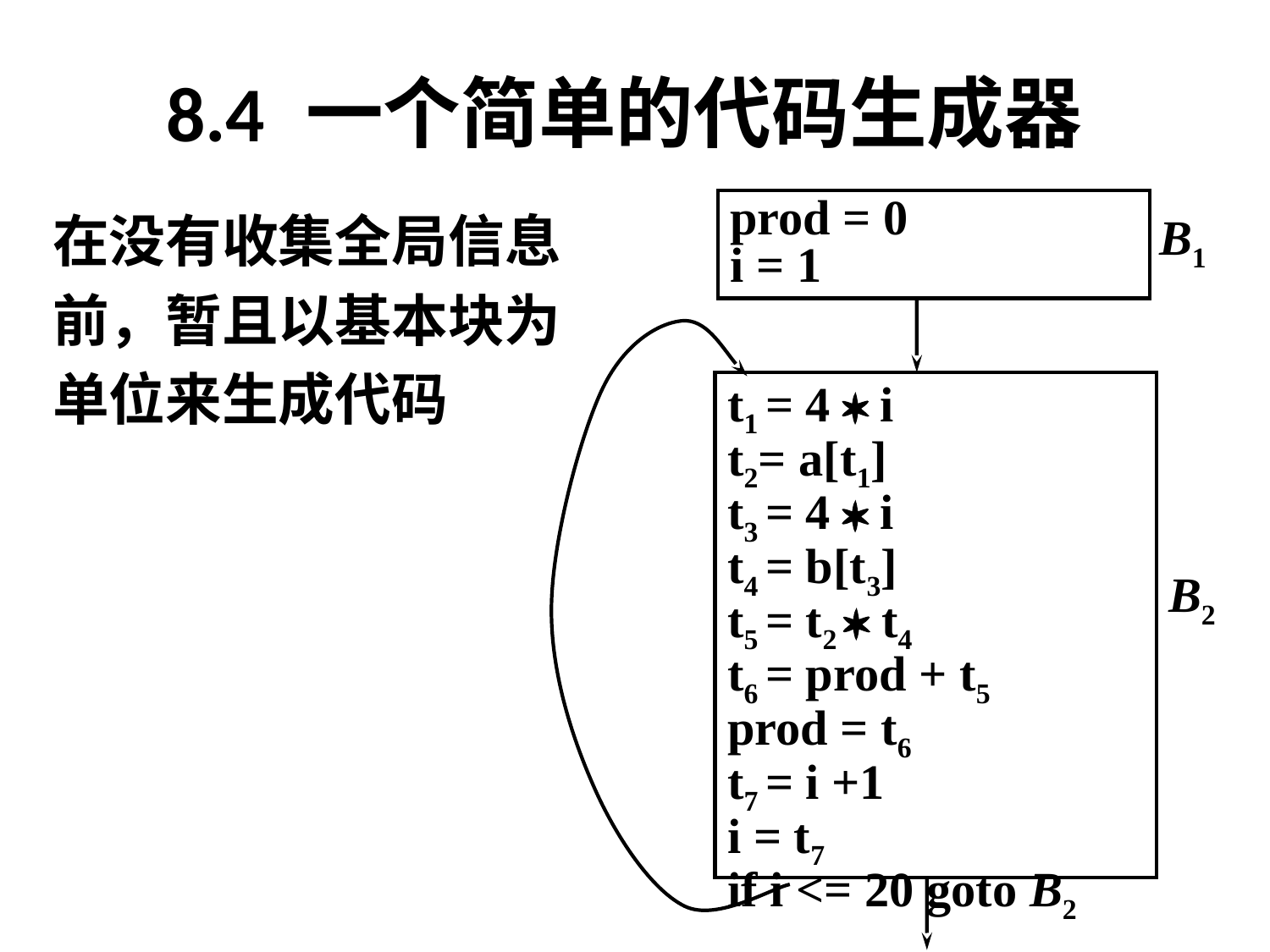

# 8.4 一个简单的代码生成器
prod = 0
i = 1

B1

t1 = 4 ∗ i
t2= a[t1]
t3 = 4 ∗ i
t4 = b[t3]
t5 = t2 ∗ t4
t6 = prod + t5
prod = t6
t7 = i +1
i = t7
if i <= 20 goto B2
B2

在没有收集全局信息
前，暂且以基本块为
单位来生成代码